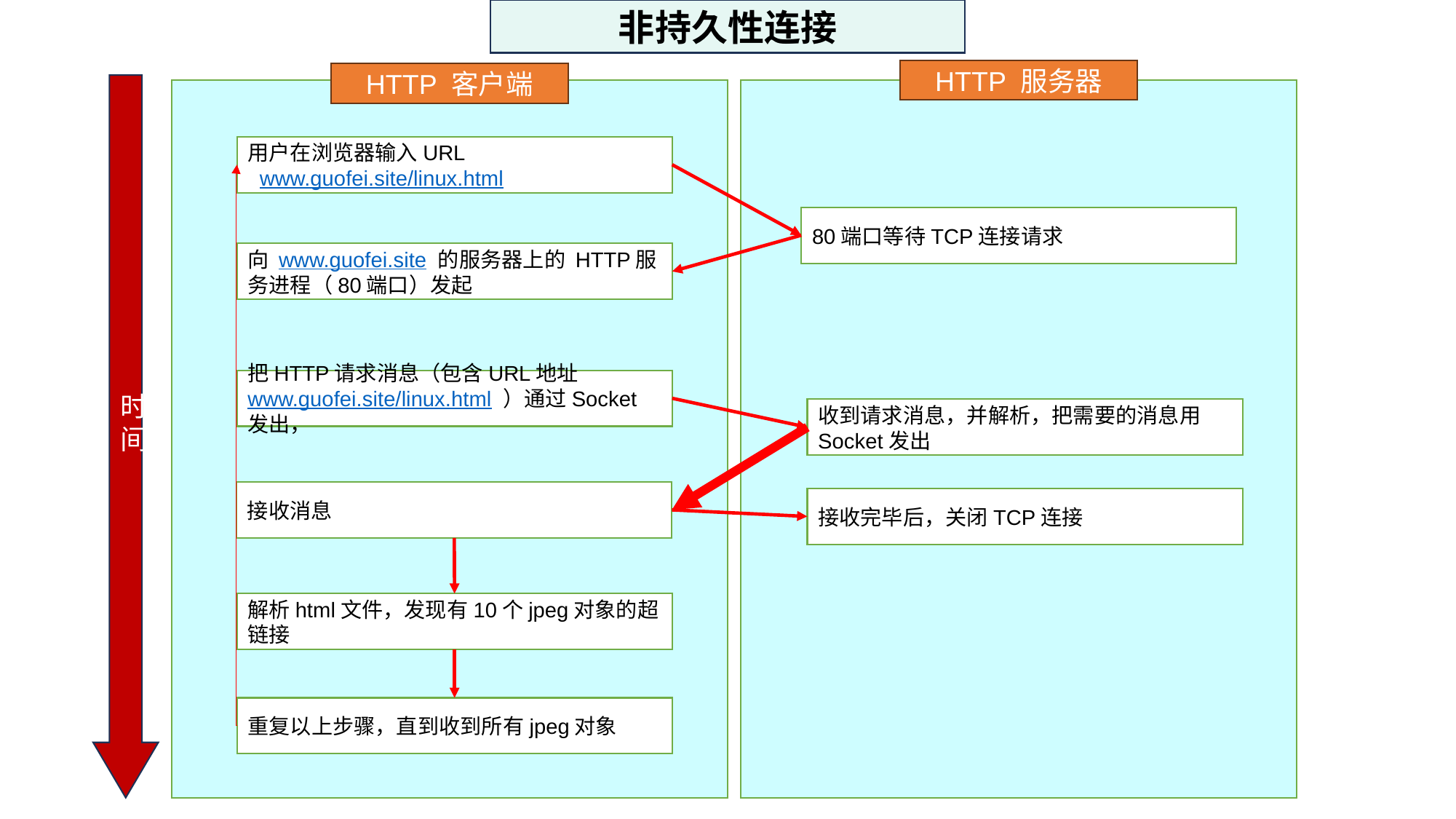

非持久性连接
HTTP 服务器
HTTP 客户端
时间

用户在浏览器输入URL
  www.guofei.site/linux.html
80端口等待TCP连接请求
向 www.guofei.site 的服务器上的 HTTP服务进程（80端口）发起
把HTTP请求消息（包含URL地址 www.guofei.site/linux.html ）通过Socket发出，
收到请求消息，并解析，把需要的消息用 Socket发出
接收消息
接收完毕后，关闭TCP连接
解析html文件，发现有10个jpeg对象的超链接
重复以上步骤，直到收到所有jpeg对象